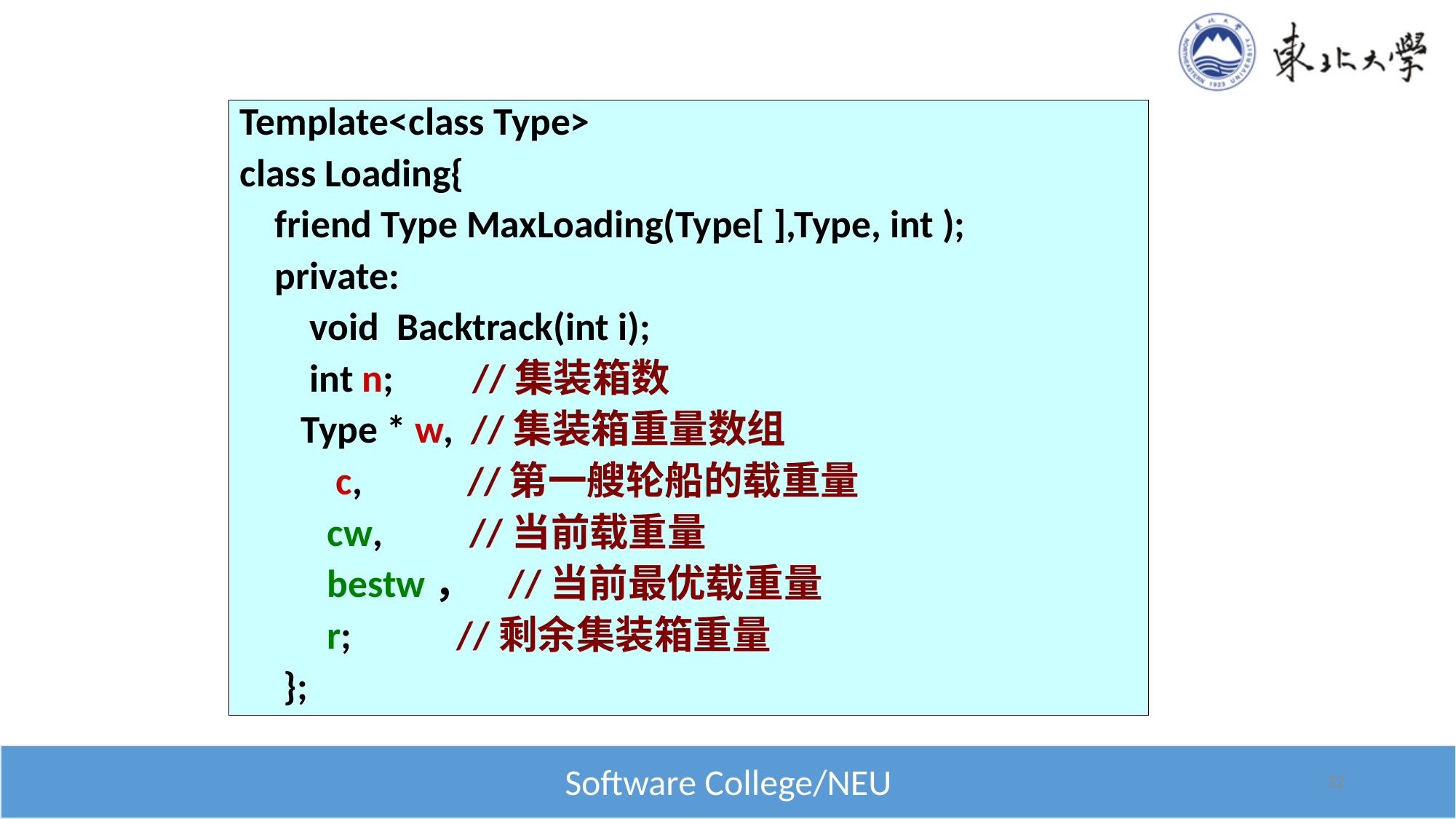

Template<class Type>
class Loading{
    friend Type MaxLoading(Type[ ],Type, int );
    private:
        void  Backtrack(int i);
        int n;         //集装箱数
       Type * w,  //集装箱重量数组
           c,            //第一艘轮船的载重量
          cw,          //当前载重量
          bestw，   //当前最优载重量
          r;            //剩余集装箱重量
     };
32